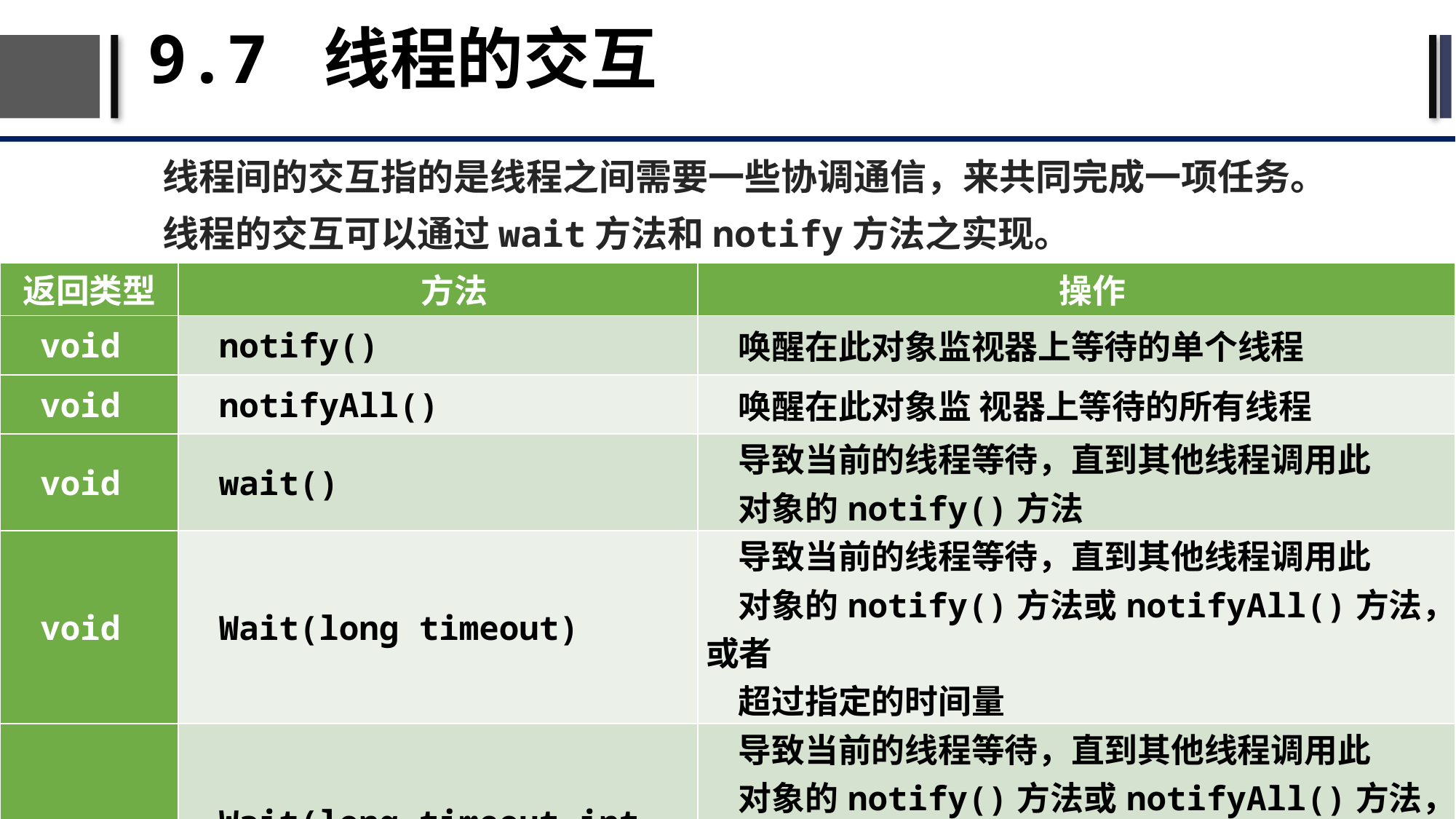

# 9.7 线程的交互
线程间的交互指的是线程之间需要一些协调通信，来共同完成一项任务。
线程的交互可以通过wait方法和notify方法之实现。

| 返回类型 | 方法 | 操作 |
| --- | --- | --- |
| void | notify() | 唤醒在此对象监视器上等待的单个线程 |
| void | notifyAll() | 唤醒在此对象监 视器上等待的所有线程 |
| void | wait() | 导致当前的线程等待，直到其他线程调用此 对象的notify()方法 |
| void | Wait(long timeout) | 导致当前的线程等待，直到其他线程调用此 对象的notify()方法或notifyAll()方法，或者 超过指定的时间量 |
| void | Wait(long timeout,int nanos) | 导致当前的线程等待，直到其他线程调用此 对象的notify()方法或notifyAll()方法，或者 其他某个线程中断当前线程，或者已超过 某个实际时间量 |